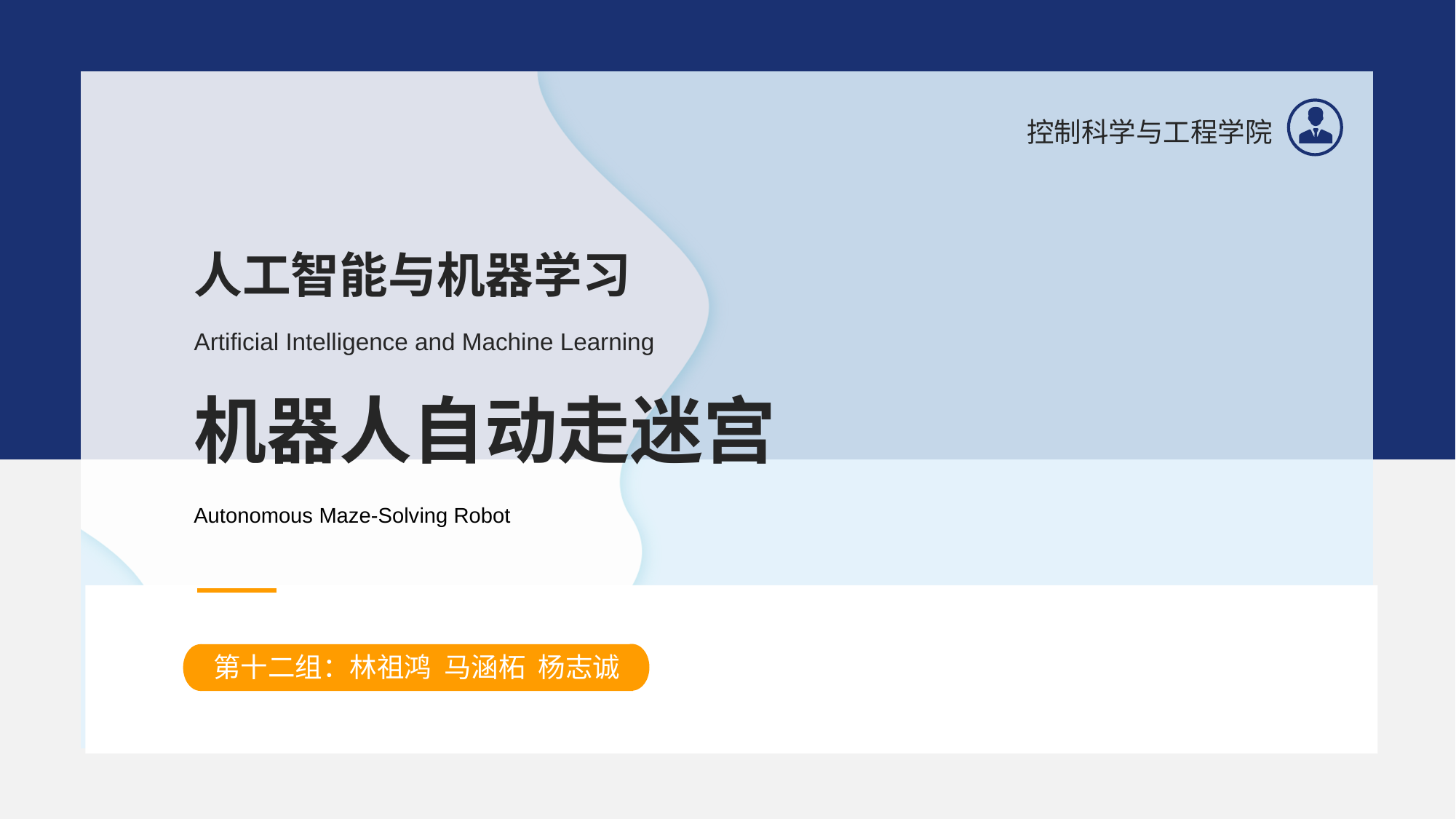

控制科学与工程学院
人工智能与机器学习
Artificial Intelligence and Machine Learning
机器人自动走迷宫
Autonomous Maze-Solving Robot
·

第十二组：林祖鸿  马涵柘  杨志诚